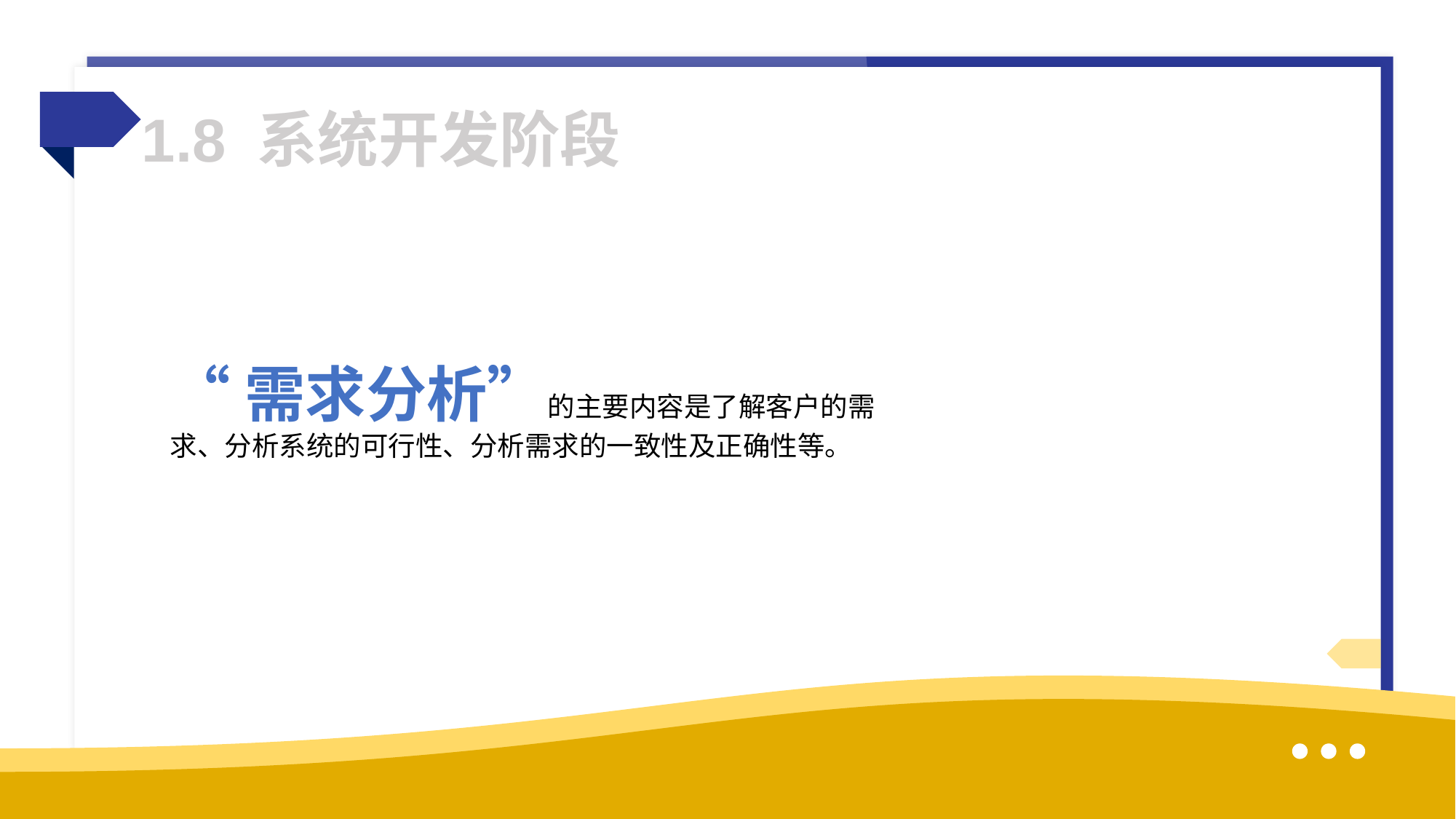

1.8 系统开发阶段
“需求分析”的主要内容是了解客户的需求、分析系统的可行性、分析需求的一致性及正确性等。